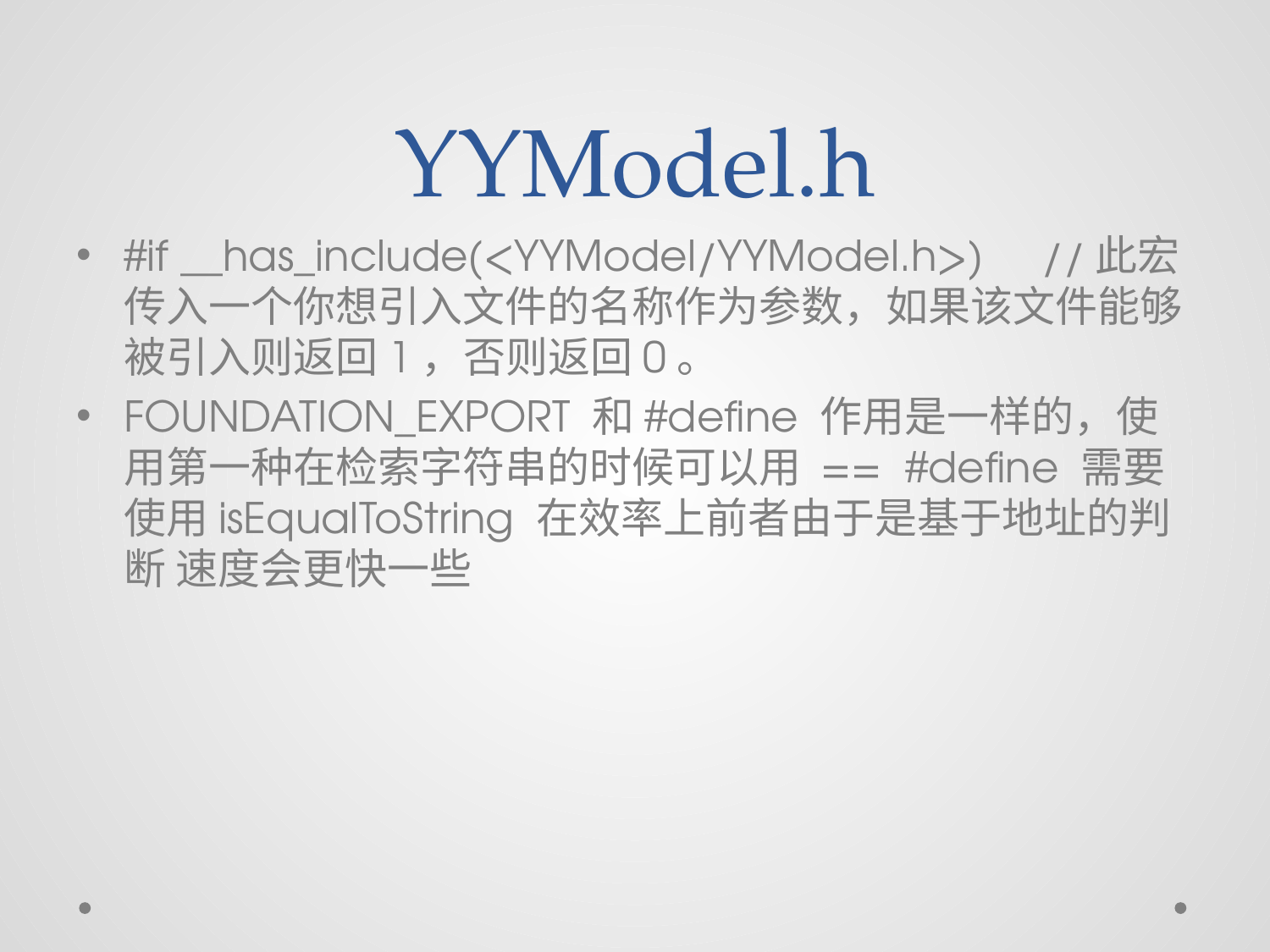

# YYModel.h
#if __has_include(<YYModel/YYModel.h>)     //此宏传入一个你想引入文件的名称作为参数，如果该文件能够被引入则返回1，否则返回0。
FOUNDATION_EXPORT 和#define 作用是一样的，使用第一种在检索字符串的时候可以用 ==  #define 需要使用isEqualToString 在效率上前者由于是基于地址的判断 速度会更快一些